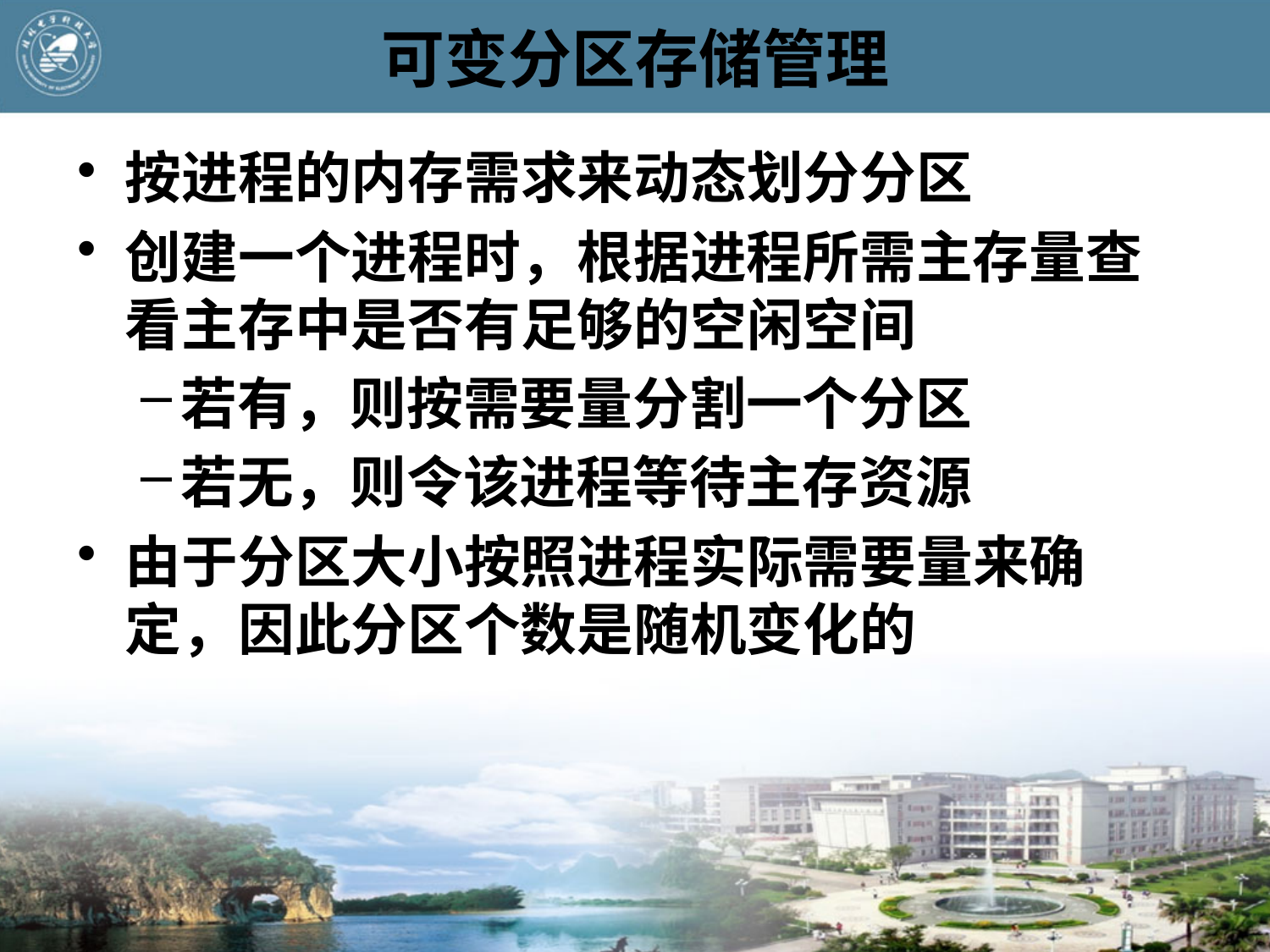

# 可变分区存储管理
按进程的内存需求来动态划分分区
创建一个进程时，根据进程所需主存量查看主存中是否有足够的空闲空间
若有，则按需要量分割一个分区
若无，则令该进程等待主存资源
由于分区大小按照进程实际需要量来确定，因此分区个数是随机变化的